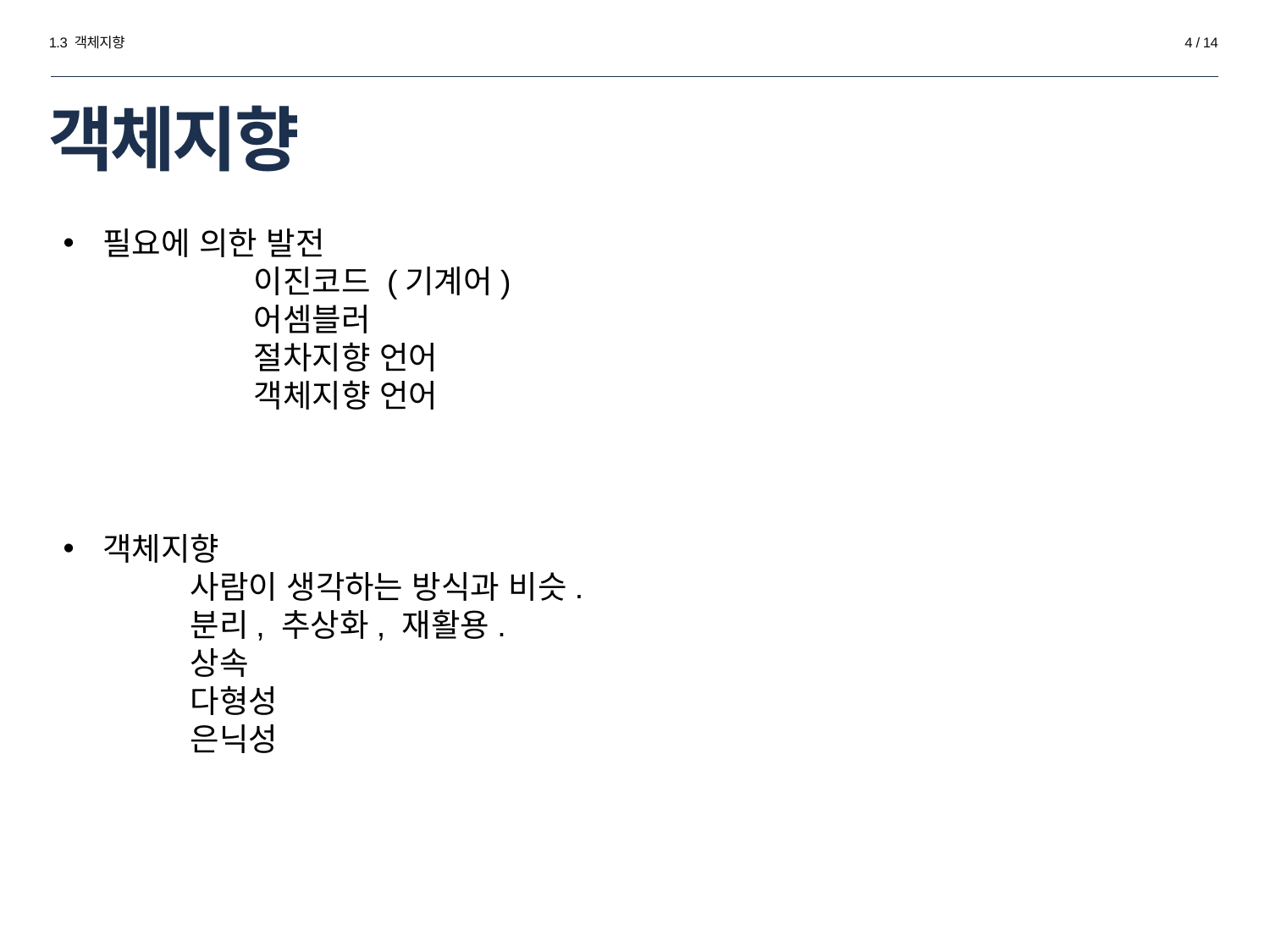

1.3 객체지향
4 / 14
# 객체지향
필요에 의한 발전
	이진코드 (기계어)
	어셈블러
	절차지향 언어
	객체지향 언어
객체지향
사람이 생각하는 방식과 비슷.
	분리, 추상화, 재활용.
	상속
	다형성
	은닉성